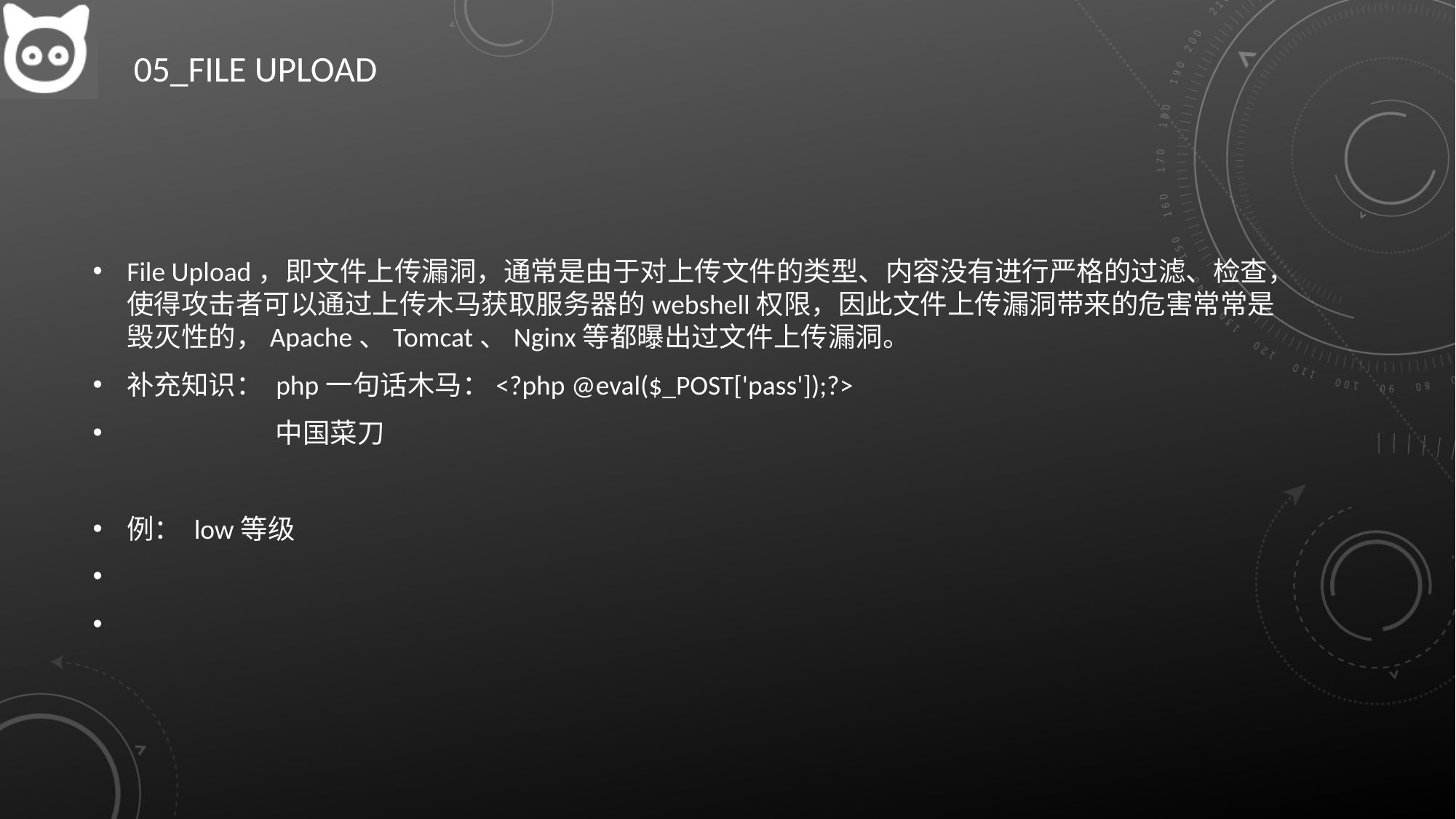

# 05_File Upload
File Upload，即文件上传漏洞，通常是由于对上传文件的类型、内容没有进行严格的过滤、检查，使得攻击者可以通过上传木马获取服务器的webshell权限，因此文件上传漏洞带来的危害常常是毁灭性的，Apache、Tomcat、Nginx等都曝出过文件上传漏洞。
补充知识： php一句话木马：<?php @eval($_POST['pass']);?>
                       中国菜刀

例： low等级